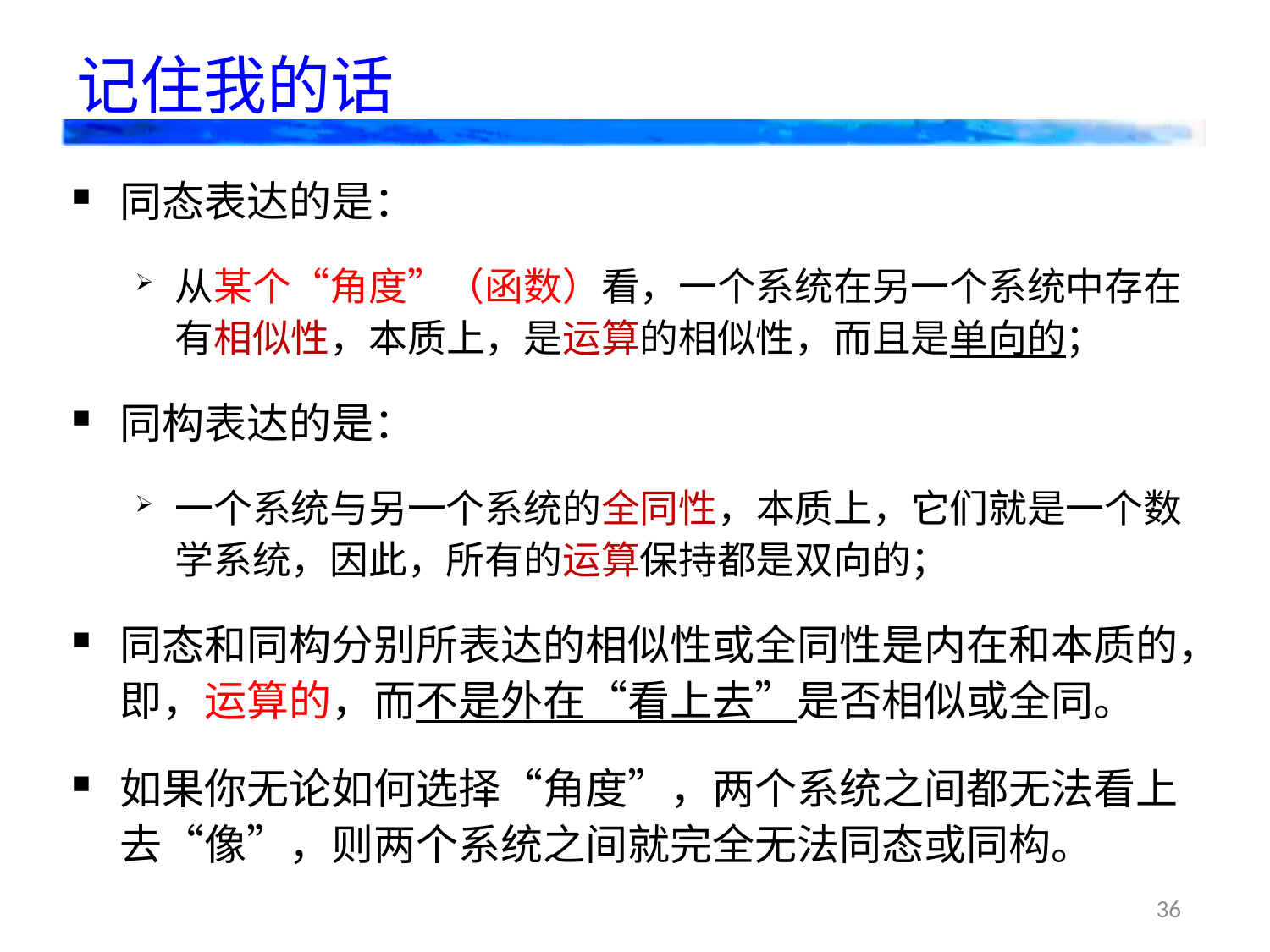

# 记住我的话
同态表达的是：
从某个“角度”（函数）看，一个系统在另一个系统中存在有相似性，本质上，是运算的相似性，而且是单向的；
同构表达的是：
一个系统与另一个系统的全同性，本质上，它们就是一个数学系统，因此，所有的运算保持都是双向的；
同态和同构分别所表达的相似性或全同性是内在和本质的，即，运算的，而不是外在“看上去”是否相似或全同。
如果你无论如何选择“角度”，两个系统之间都无法看上去“像”，则两个系统之间就完全无法同态或同构。
36